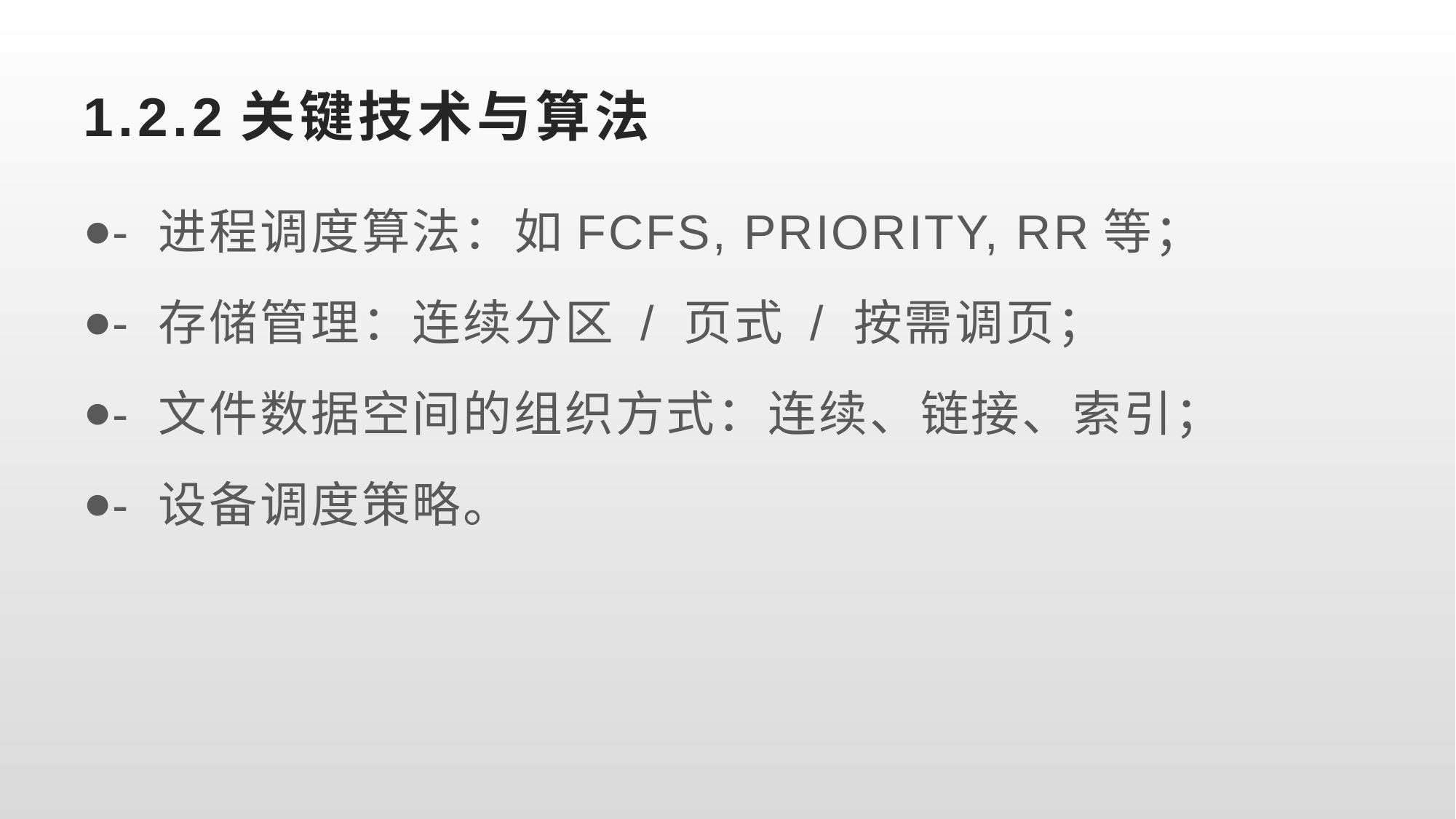

# 1.2.2关键技术与算法
- 进程调度算法：如FCFS, PRIORITY, RR等；
- 存储管理：连续分区 / 页式 / 按需调页；
- 文件数据空间的组织方式：连续、链接、索引；
- 设备调度策略。